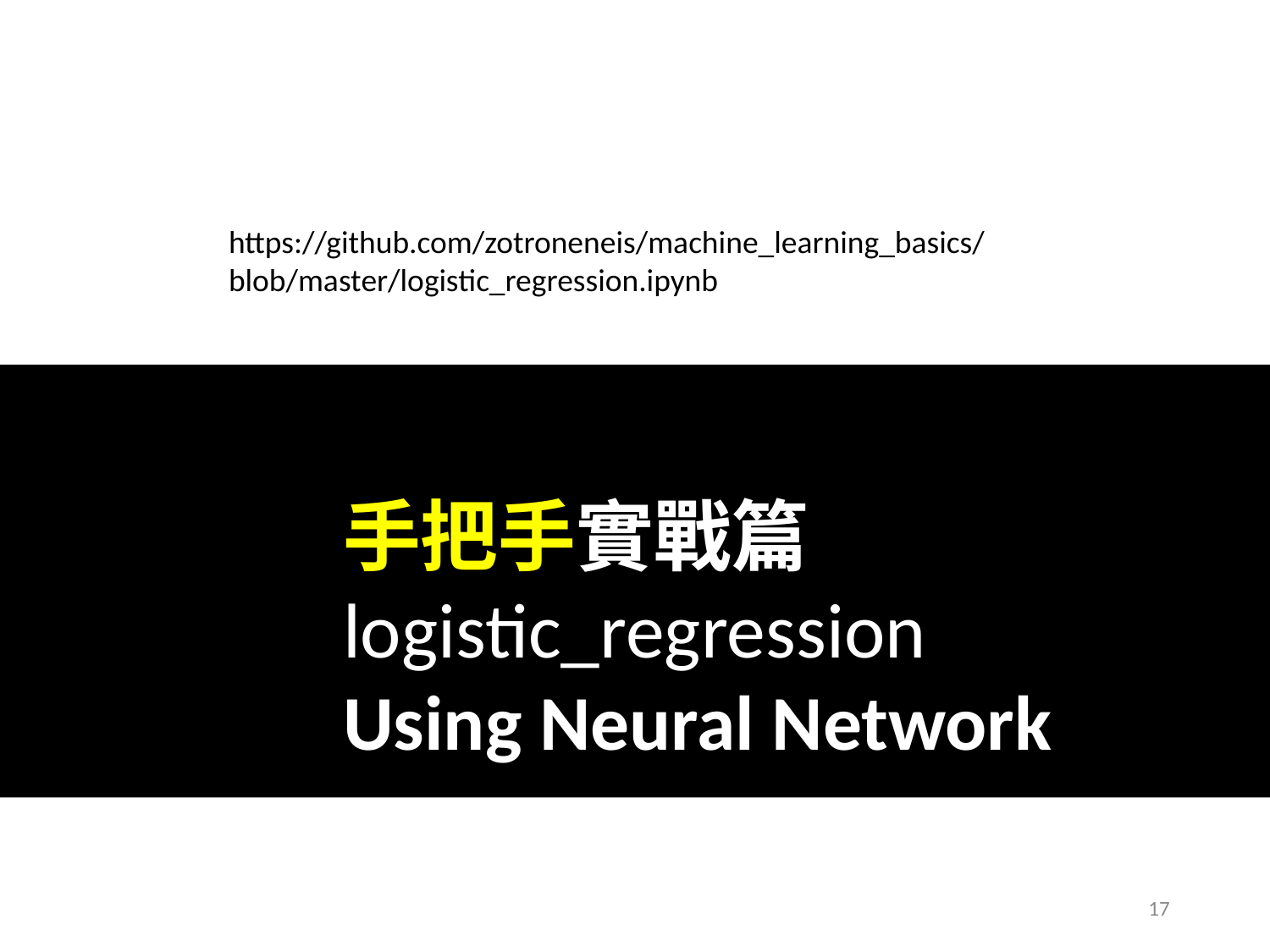

https://github.com/zotroneneis/machine_learning_basics/blob/master/logistic_regression.ipynb

手把手實戰篇
logistic_regression
Using Neural Network
17